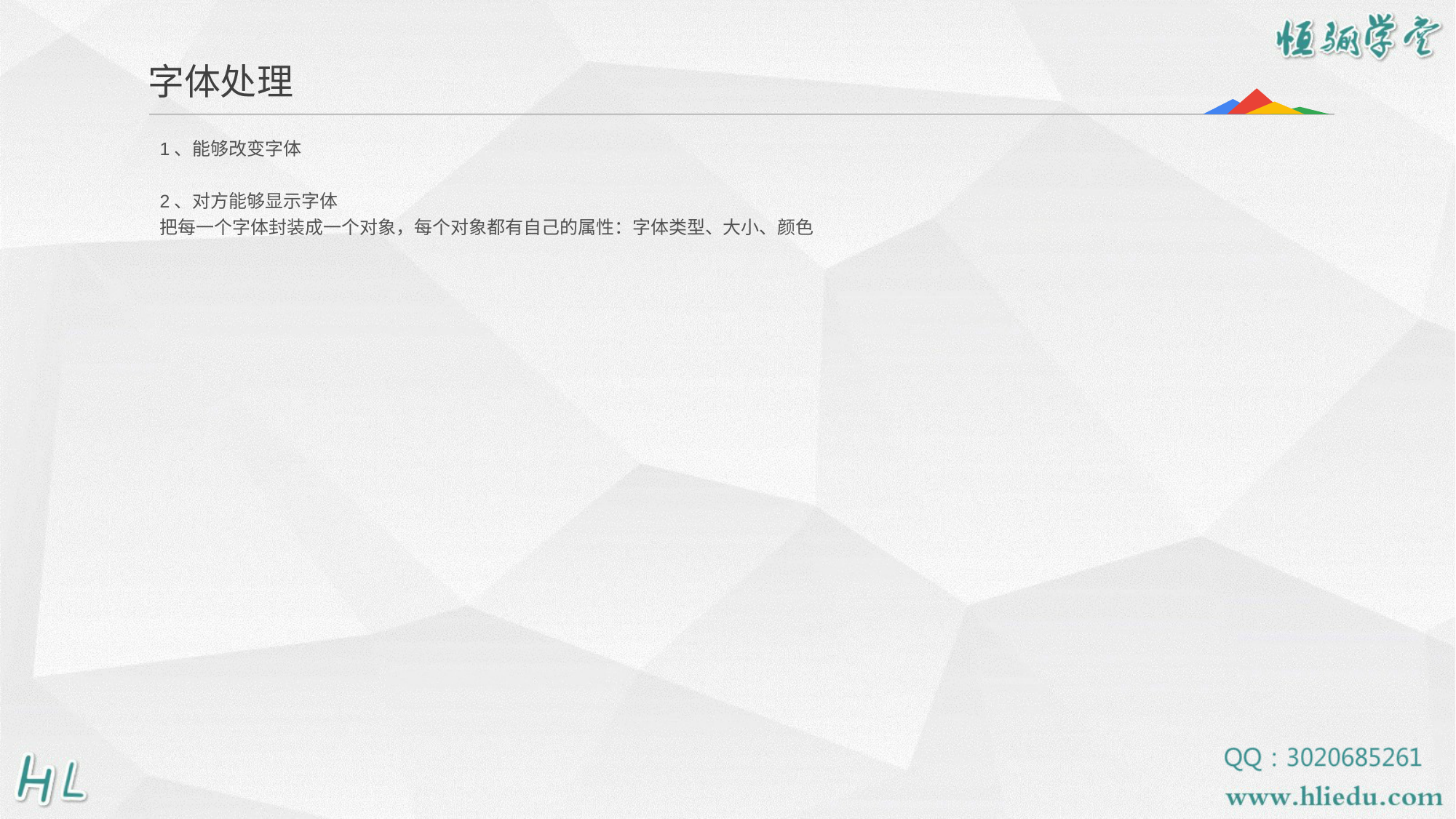

字体处理

1、能够改变字体

2、对方能够显示字体
把每一个字体封装成一个对象，每个对象都有自己的属性：字体类型、大小、颜色